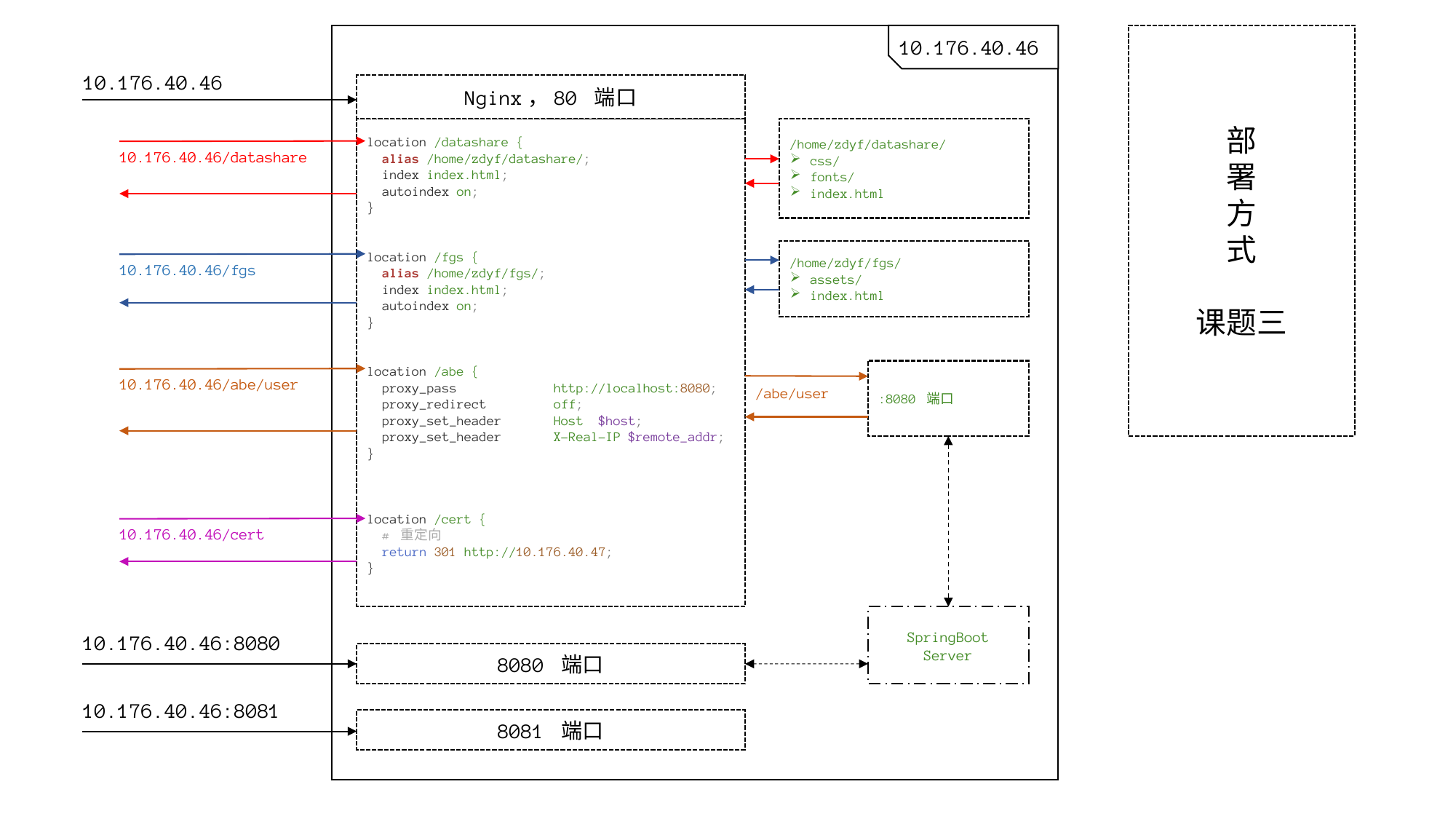

10.176.40.46
部
署
方
式

课题三
10.176.40.46
Nginx，80 端口
/home/zdyf/datashare/
css/
fonts/
index.html
location /datashare {
  alias /home/zdyf/datashare/;
  index index.html;
  autoindex on;
}

location /fgs {
  alias /home/zdyf/fgs/;
  index index.html;
  autoindex on;
}

location /abe {
  proxy_pass             http://localhost:8080;
  proxy_redirect         off;
  proxy_set_header       Host  $host;
  proxy_set_header       X-Real-IP $remote_addr;
}

location /cert {
  # 重定向
  return 301 http://10.176.40.47;
}

10.176.40.46/datashare
/home/zdyf/fgs/
assets/
index.html
10.176.40.46/fgs
:8080 端口
10.176.40.46/abe/user
/abe/user
10.176.40.46/cert
SpringBoot
Server
10.176.40.46:8080
8080 端口
10.176.40.46:8081
8081 端口